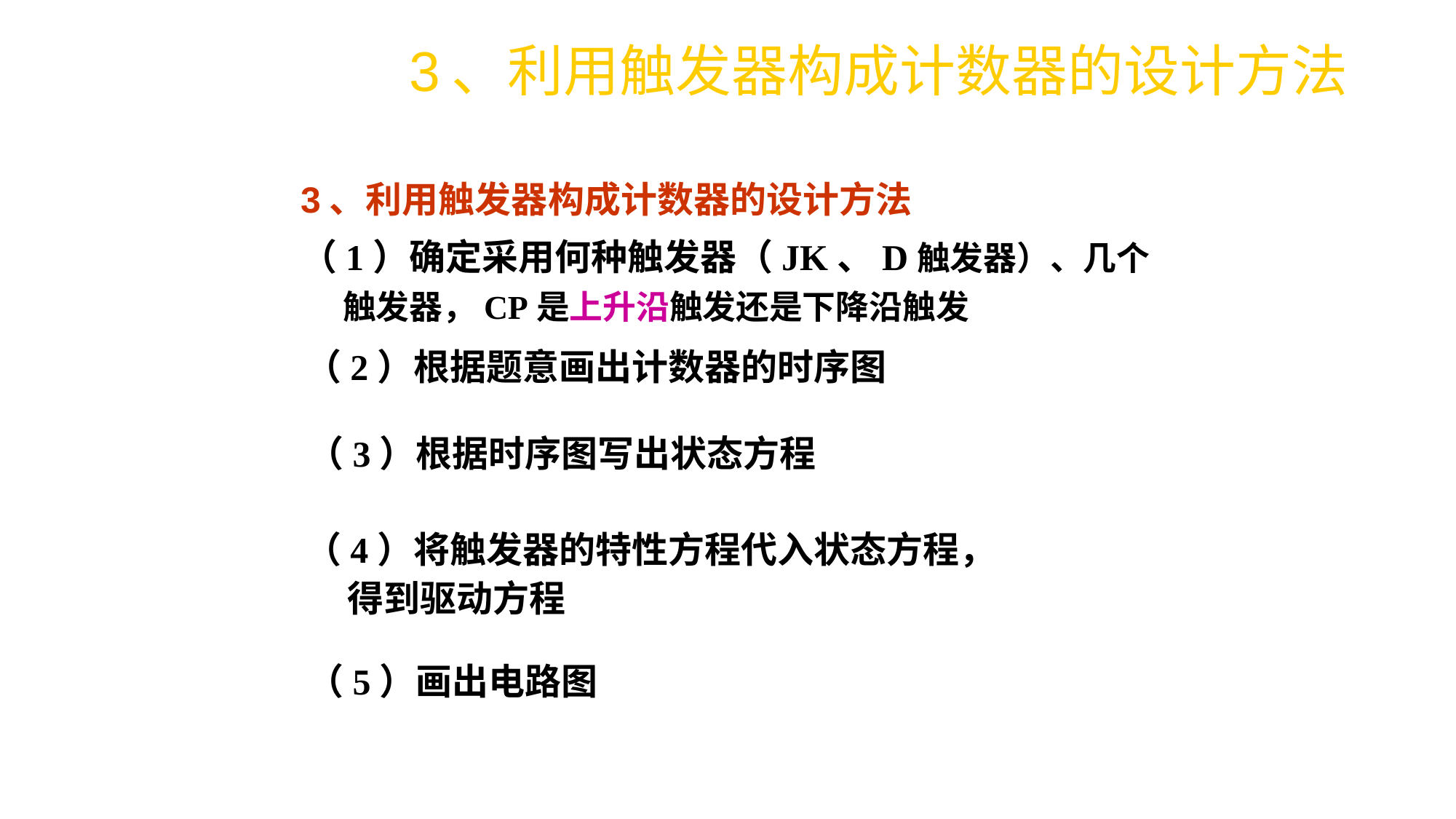

3、利用触发器构成计数器的设计方法
3、利用触发器构成计数器的设计方法
（1）确定采用何种触发器（JK、D触发器）、几个触发器，CP是上升沿触发还是下降沿触发
（2）根据题意画出计数器的时序图
（3）根据时序图写出状态方程
（4）将触发器的特性方程代入状态方程，得到驱动方程
（5）画出电路图